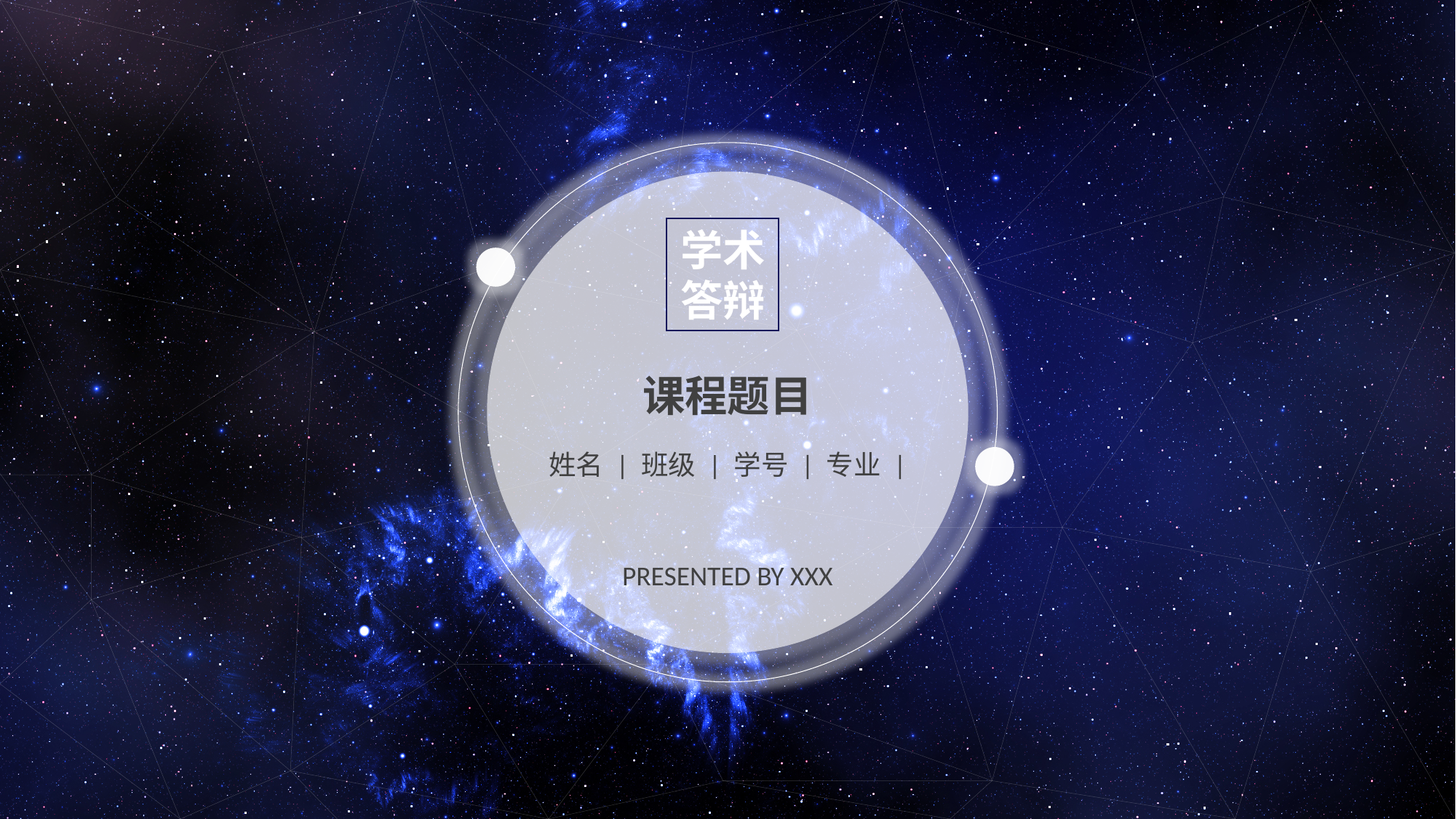

学术
答辩

课程题目
姓名 | 班级 | 学号 | 专业 |
PRESENTED BY XXX